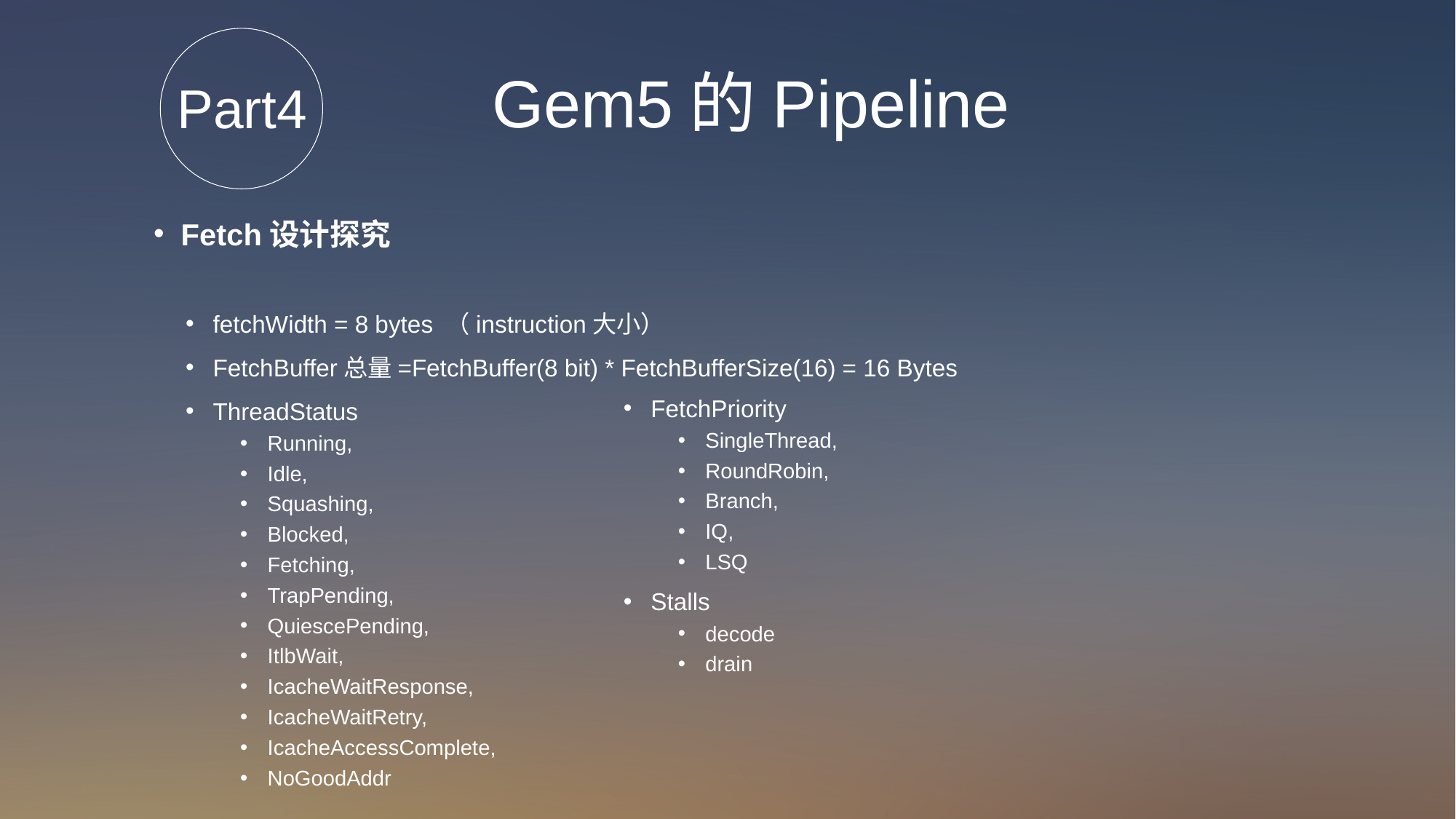

Gem5的Pipeline
Part4
Fetch设计探究
fetchWidth = 8 bytes （instruction大小）
FetchBuffer总量=FetchBuffer(8 bit) * FetchBufferSize(16) = 16 Bytes
ThreadStatus
Running,
Idle,
Squashing,
Blocked,
Fetching,
TrapPending,
QuiescePending,
ItlbWait,
IcacheWaitResponse,
IcacheWaitRetry,
IcacheAccessComplete,
NoGoodAddr
FetchPriority
SingleThread,
RoundRobin,
Branch,
IQ,
LSQ
Stalls
decode
drain